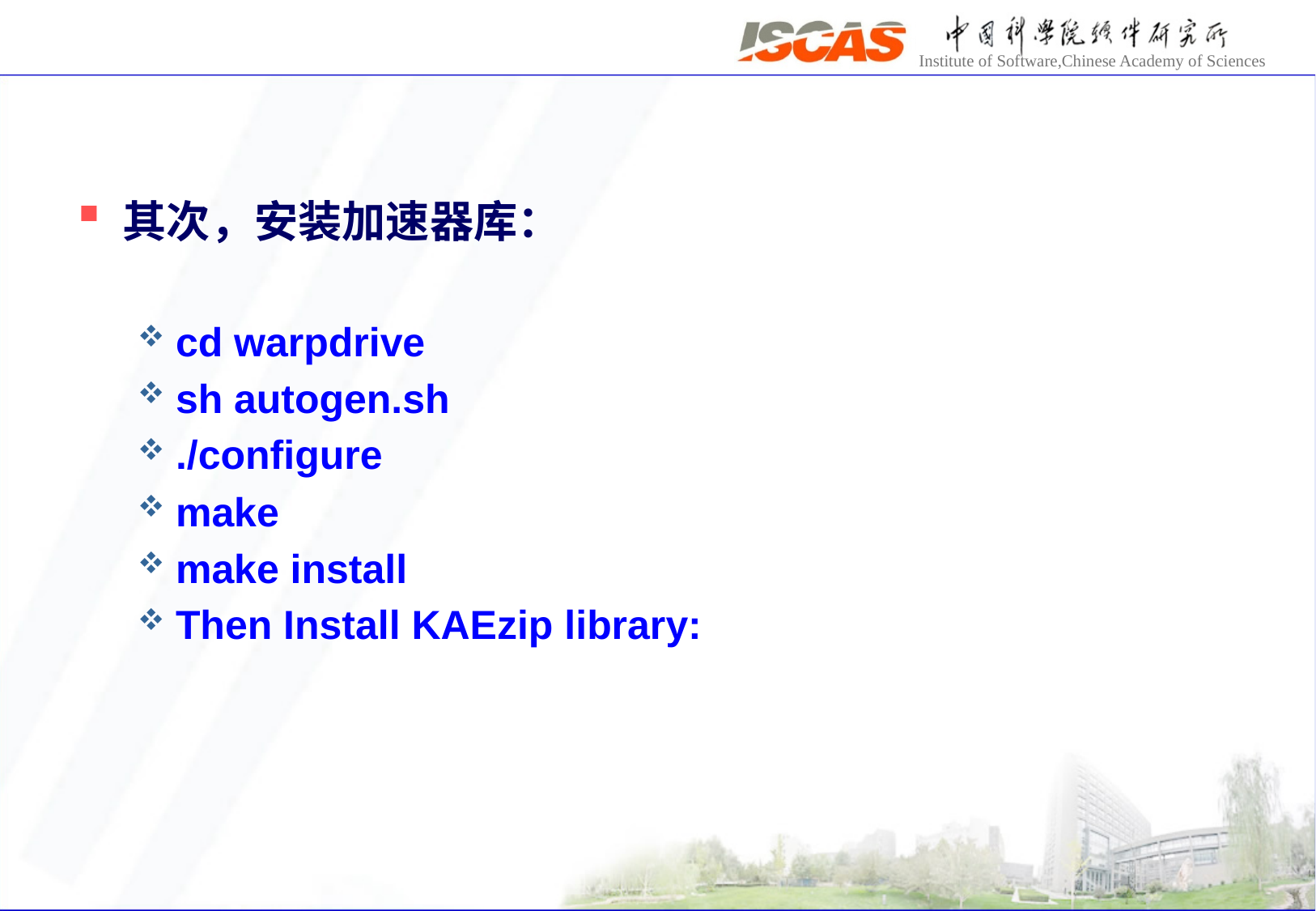

#
其次，安装加速器库：

cd warpdrive
sh autogen.sh
./configure
make
make install
Then Install KAEzip library: